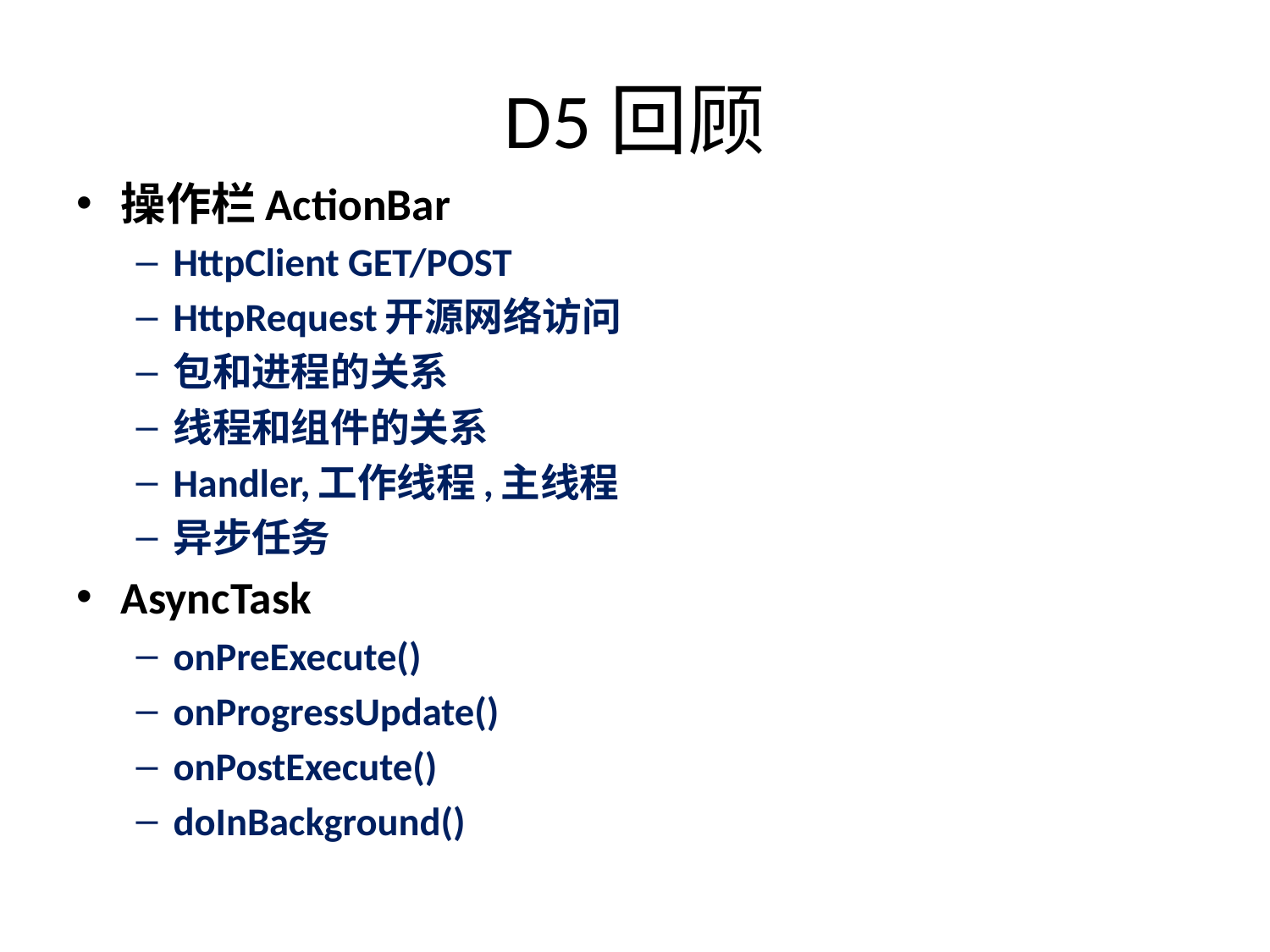

# D5回顾
操作栏ActionBar
HttpClient GET/POST
HttpRequest开源网络访问
包和进程的关系
线程和组件的关系
Handler,工作线程,主线程
异步任务
AsyncTask
onPreExecute()
onProgressUpdate()
onPostExecute()
doInBackground()